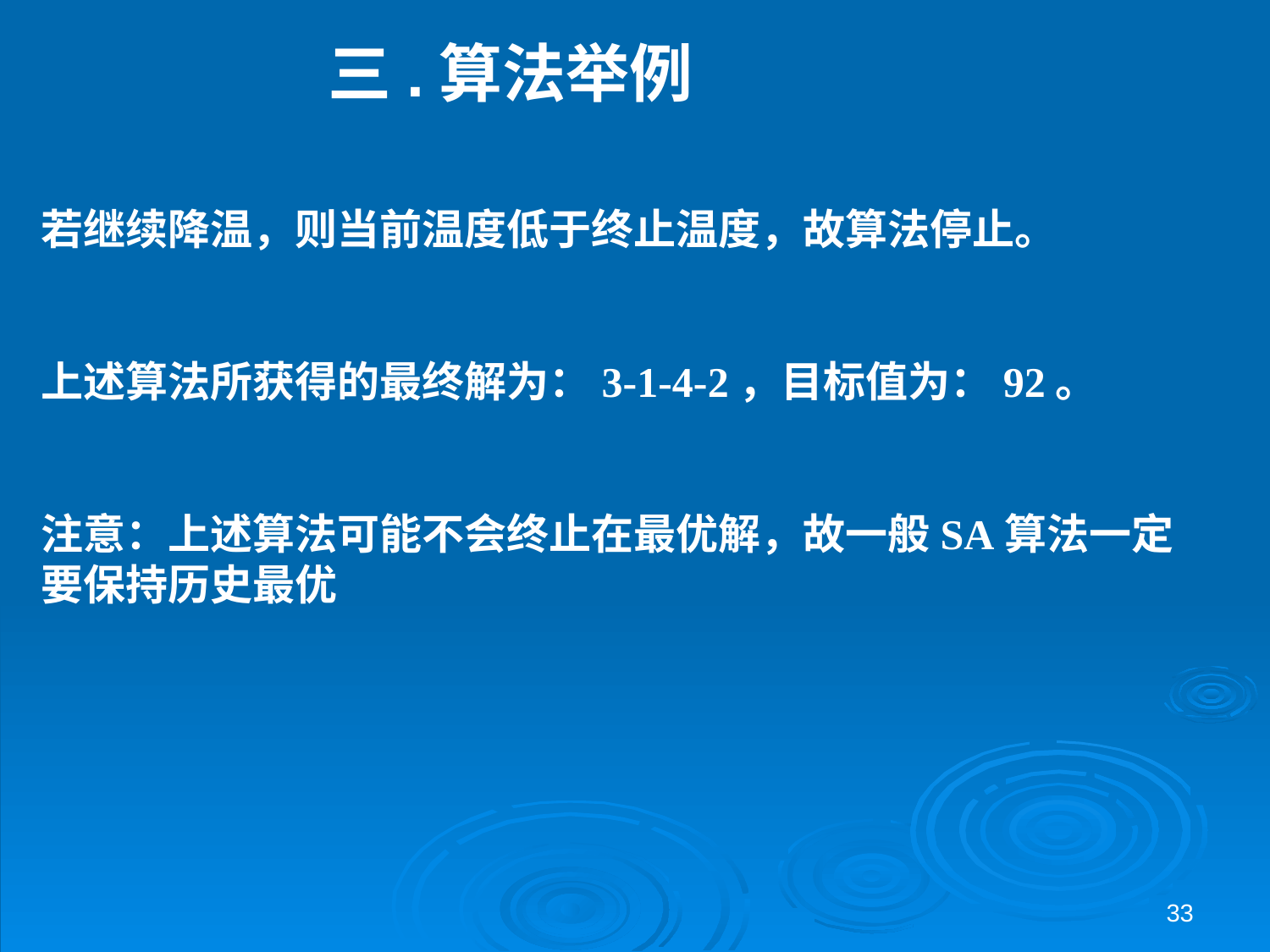

# 三.算法举例
若继续降温，则当前温度低于终止温度，故算法停止。

上述算法所获得的最终解为：3-1-4-2，目标值为：92。

注意：上述算法可能不会终止在最优解，故一般SA算法一定要保持历史最优
33